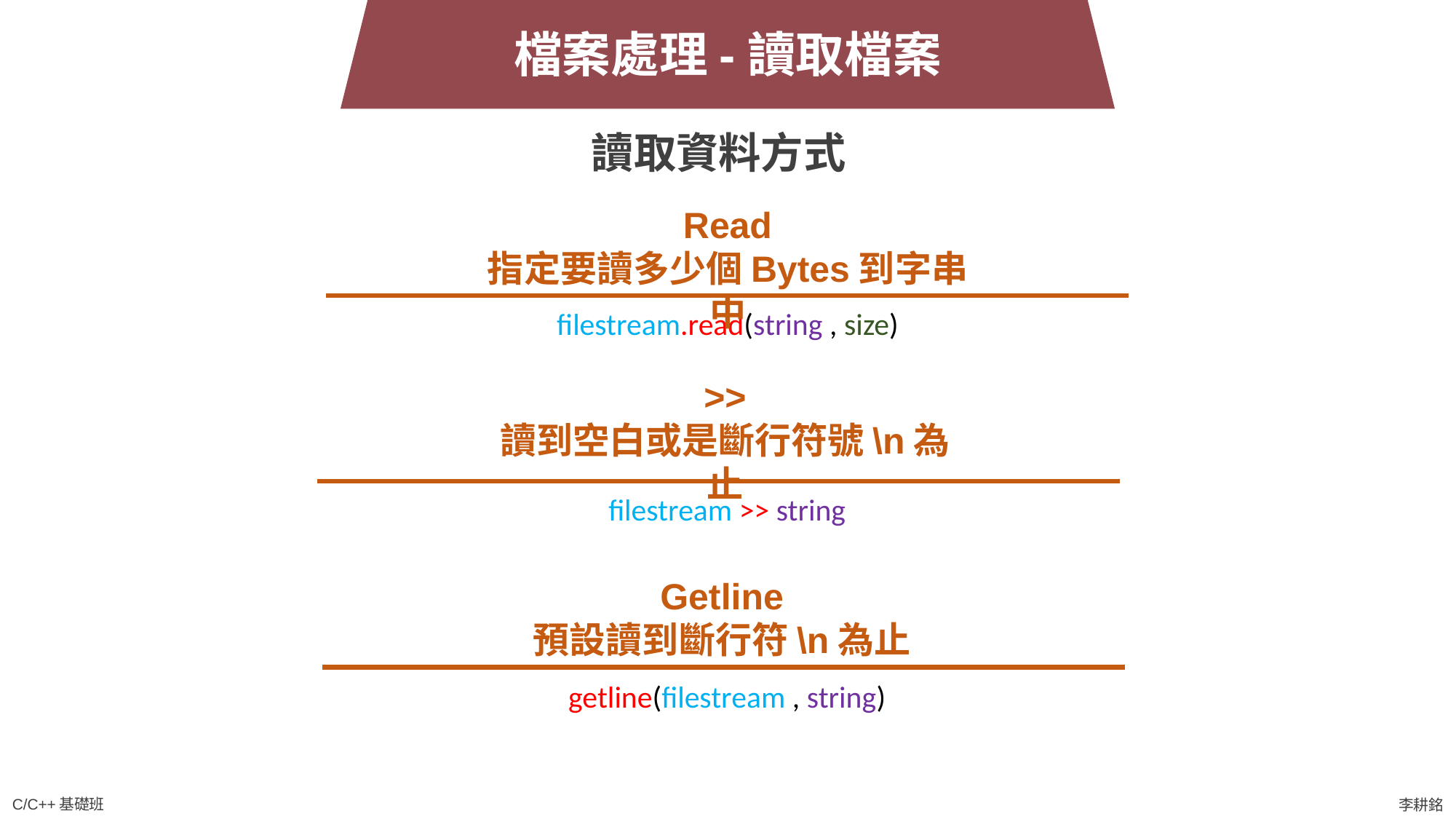

檔案處理-讀取檔案
讀取資料方式
Read
指定要讀多少個Bytes到字串中
filestream.read(string , size)
>>
讀到空白或是斷行符號\n為止
filestream >> string
Getline
預設讀到斷行符\n為止
getline(filestream , string)
C/C++基礎班
李耕銘